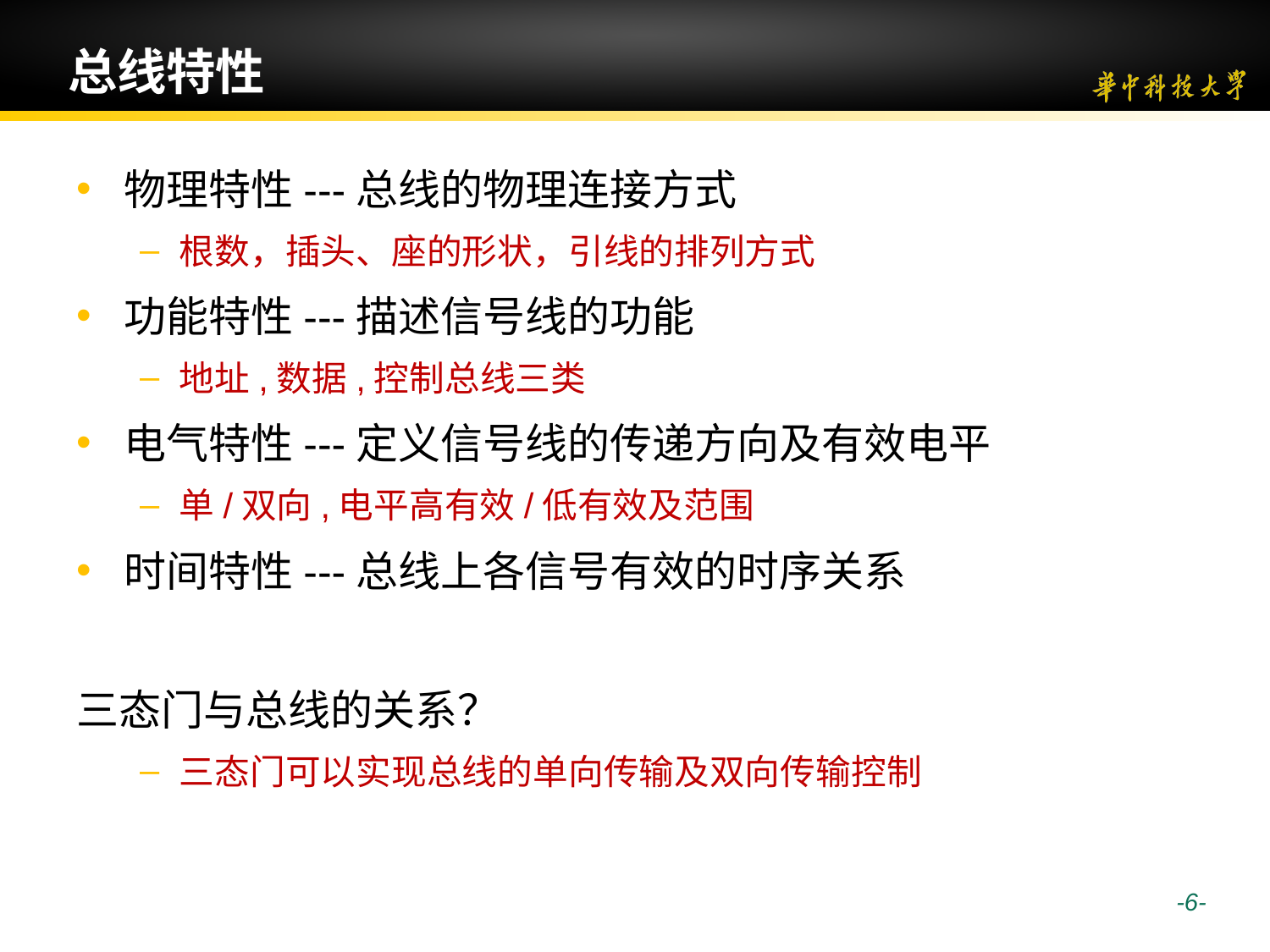

# 总线特性
物理特性---总线的物理连接方式
根数，插头、座的形状，引线的排列方式
功能特性---描述信号线的功能
地址,数据,控制总线三类
电气特性---定义信号线的传递方向及有效电平
单/双向,电平高有效/低有效及范围
时间特性---总线上各信号有效的时序关系

三态门与总线的关系？
三态门可以实现总线的单向传输及双向传输控制

 -6-